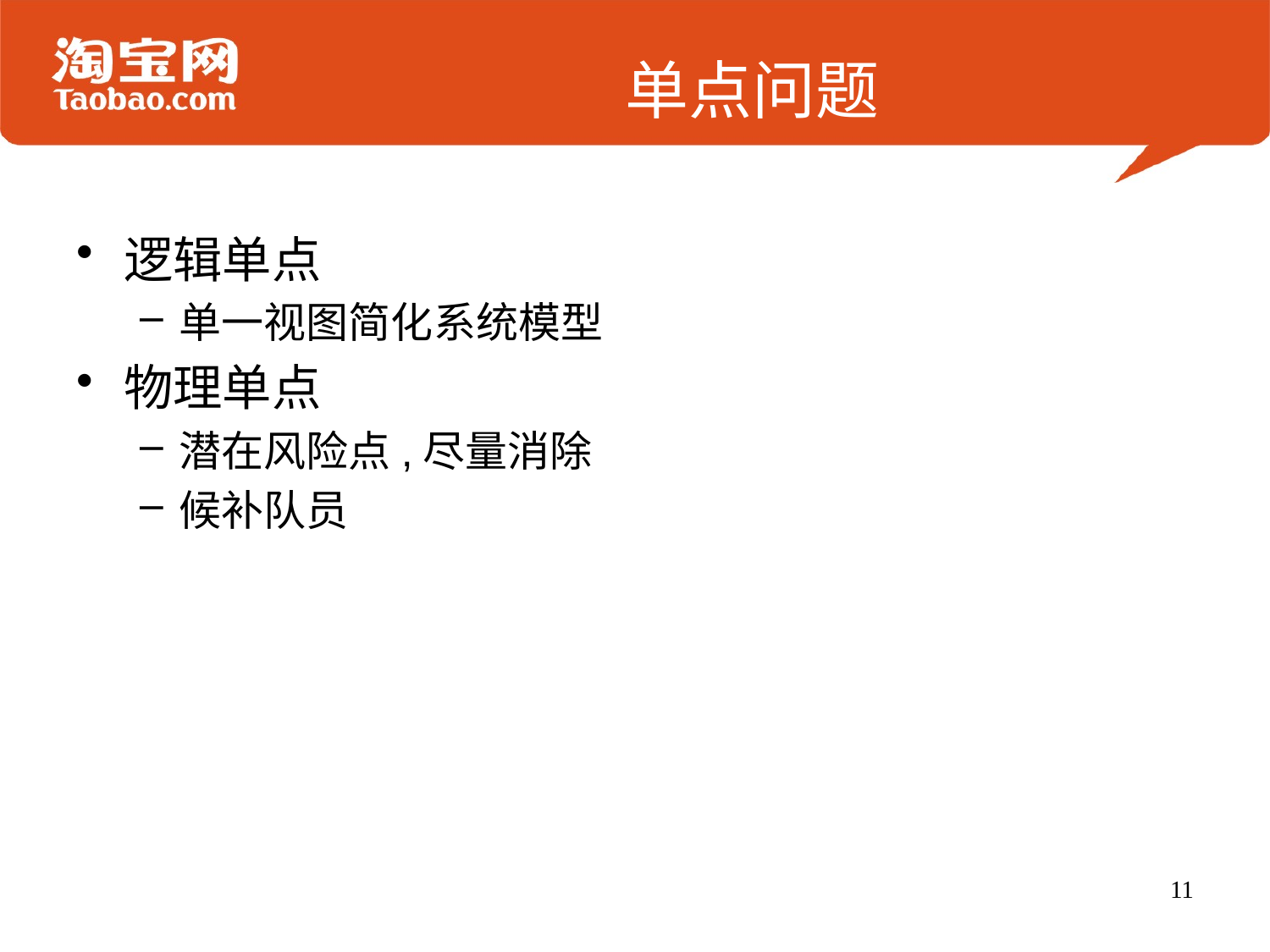

# 单点问题
逻辑单点
单一视图简化系统模型
物理单点
潜在风险点,尽量消除
候补队员
11